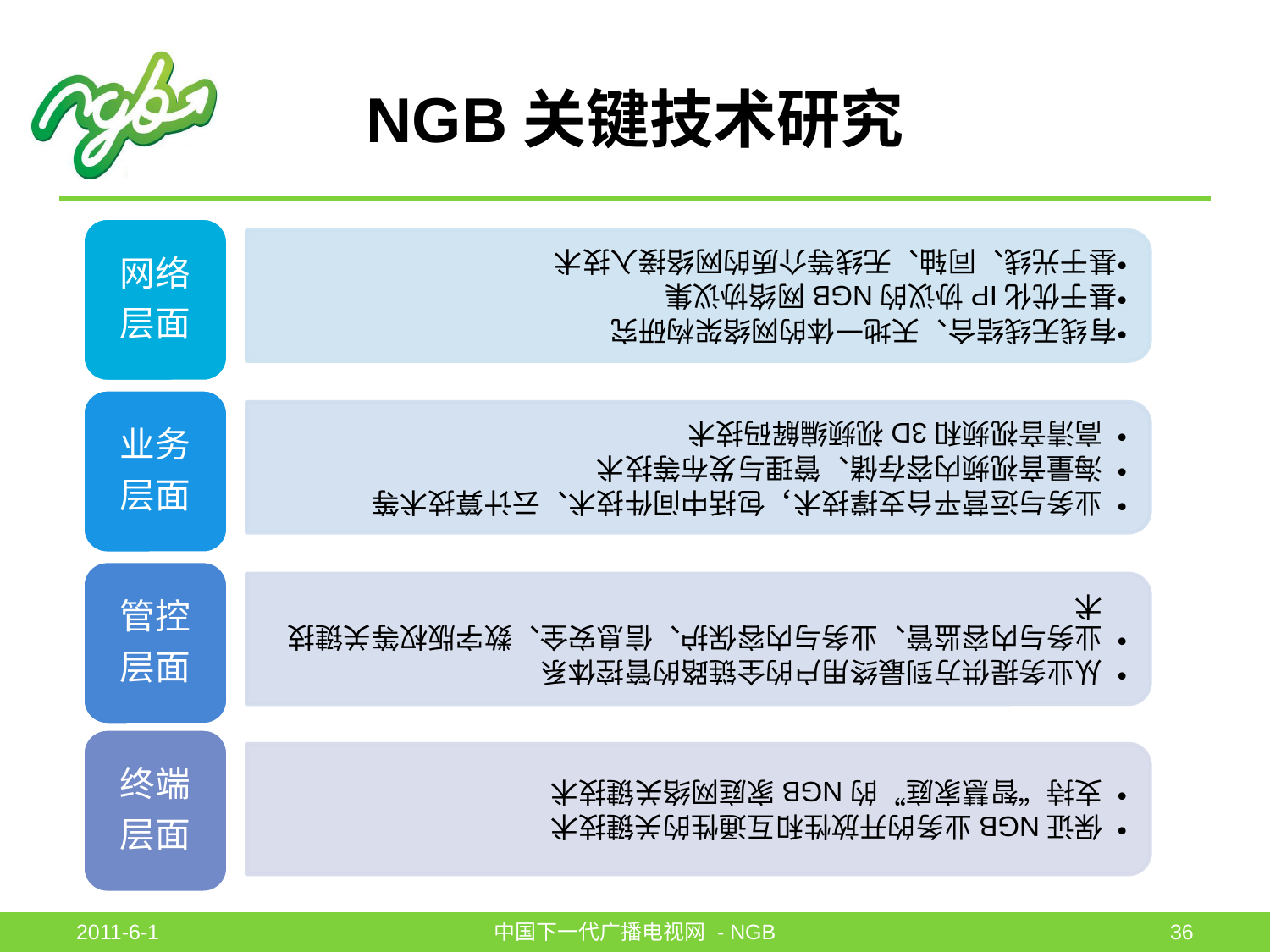

# NGB关键技术研究
有线无线结合、天地一体的网络架构研究
基于优化IP协议的NGB网络协议集
基于光线、同轴、无线等介质的网络接入技术
网络
层面
业务与运营平台支撑技术，包括中间件技术、云计算技术等
海量音视频内容存储、管理与发布等技术
高清音视频和3D视频编解码技术
业务
层面
从业务提供方到最终用户的全链路的管控体系
业务与内容监管、业务与内容保护、信息安全、数字版权等关键技术
管控
层面
保证NGB业务的开放性和互通性的关键技术
支持“智慧家庭”的NGB家庭网络关键技术
终端
层面
2011-6-1
中国下一代广播电视网 - NGB
36